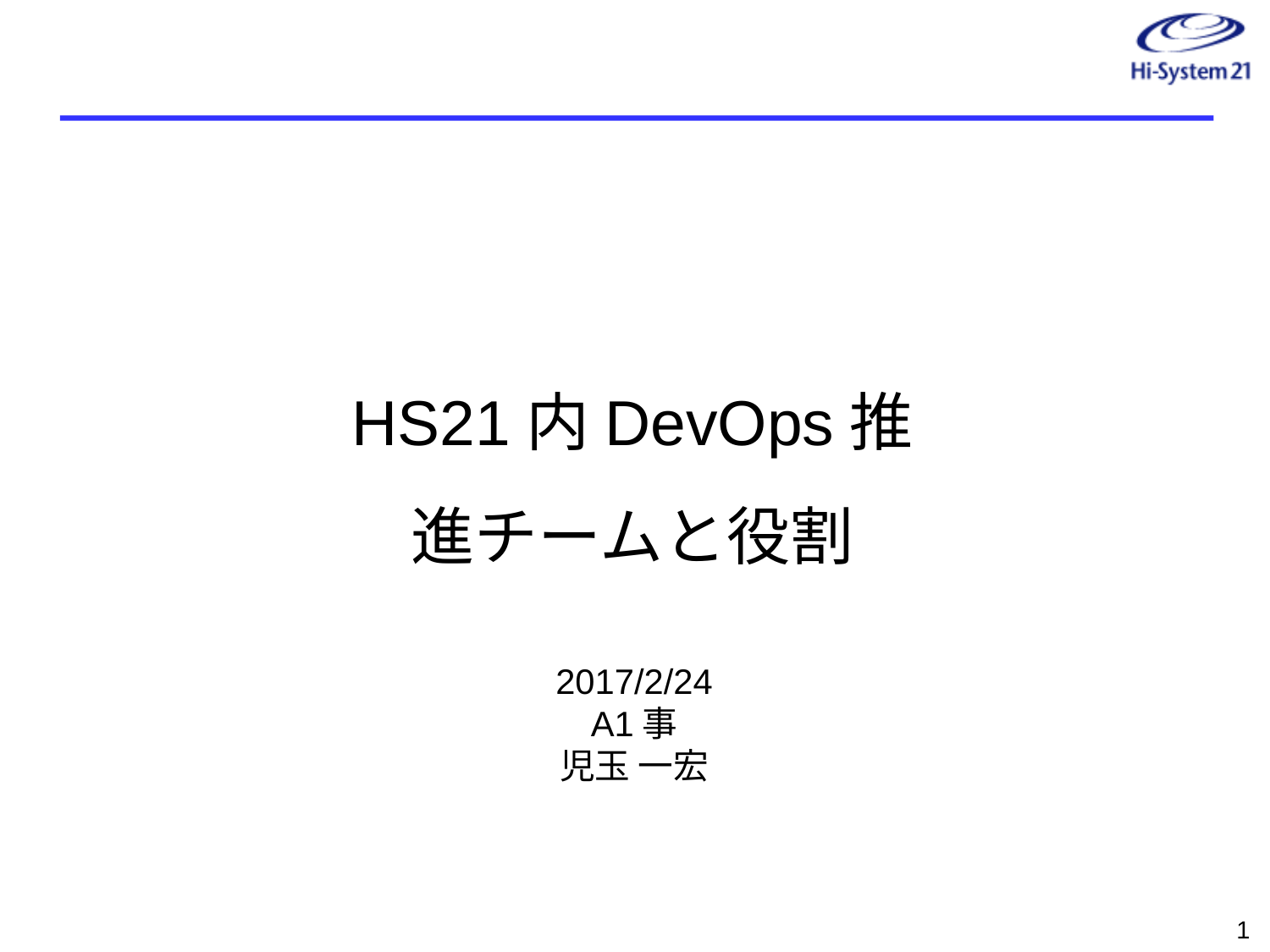

# HS21内DevOps推進チームと役割
2017/2/24
A1事
児玉 一宏
1